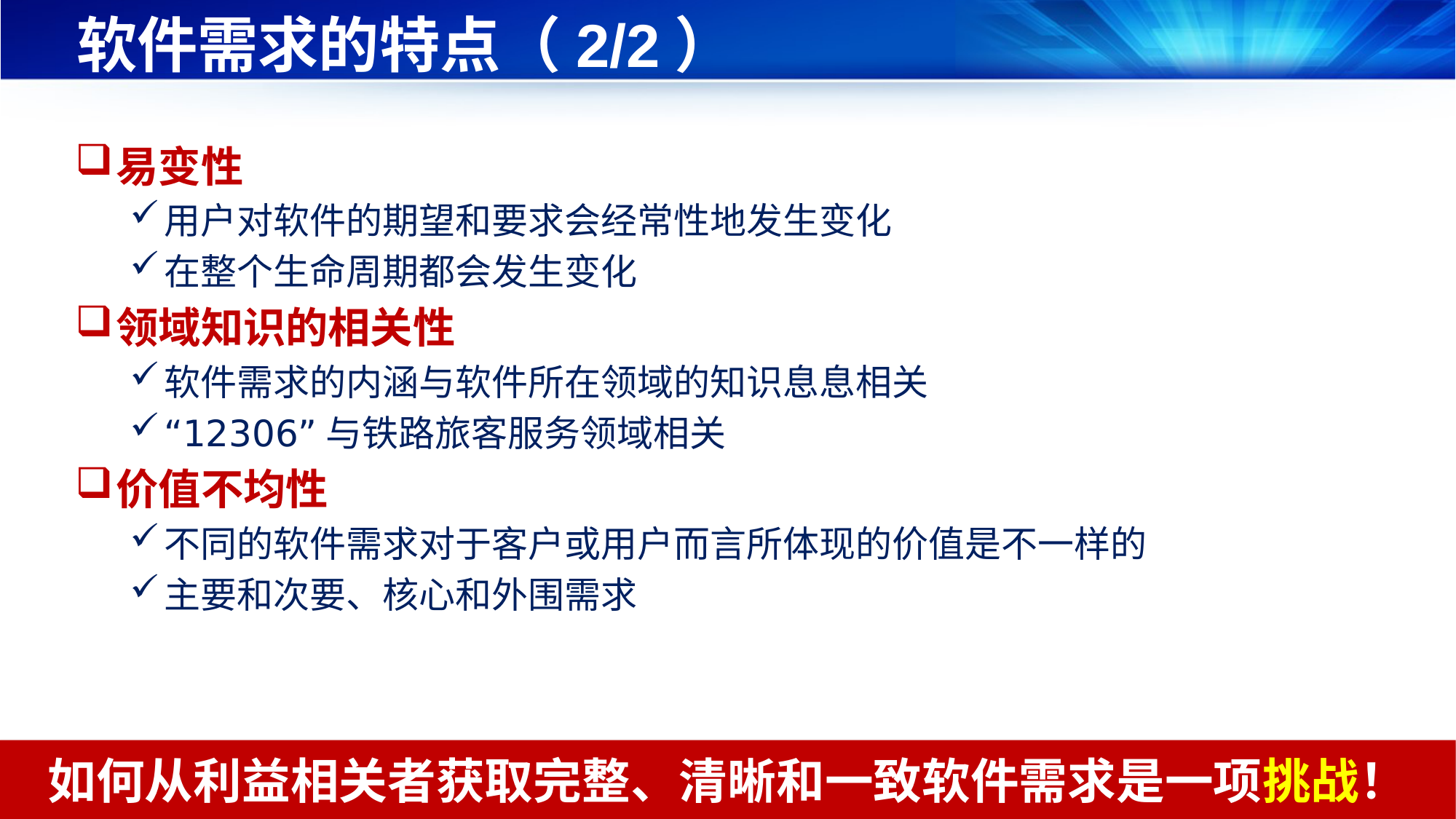

# 软件需求的特点（2/2）
易变性
用户对软件的期望和要求会经常性地发生变化
在整个生命周期都会发生变化
领域知识的相关性
软件需求的内涵与软件所在领域的知识息息相关
“12306”与铁路旅客服务领域相关
价值不均性
不同的软件需求对于客户或用户而言所体现的价值是不一样的
主要和次要、核心和外围需求
如何从利益相关者获取完整、清晰和一致软件需求是一项挑战！